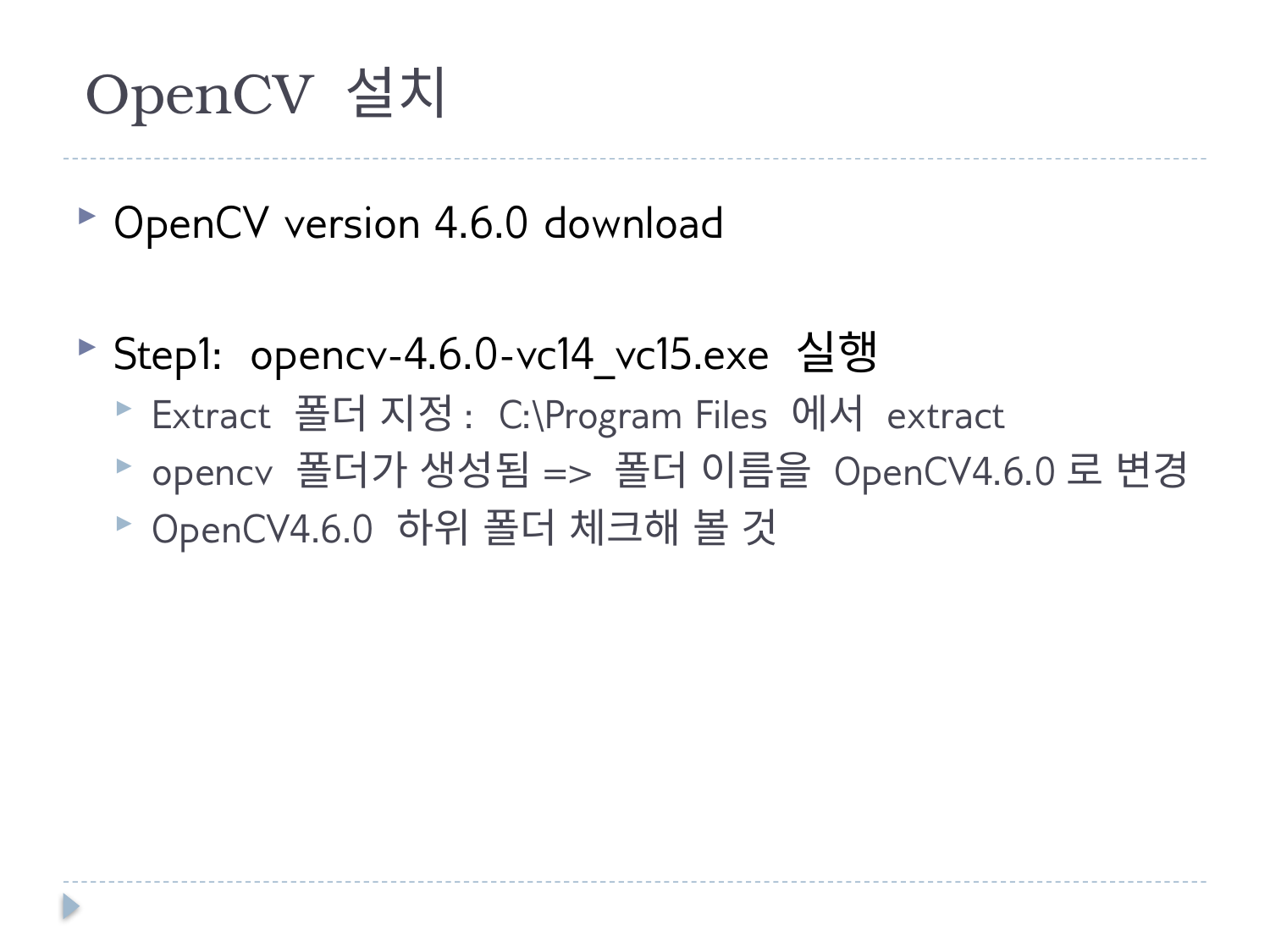

# OpenCV 설치
OpenCV version 4.6.0 download

Step1:  opencv-4.6.0-vc14_vc15.exe 실행
Extract 폴더 지정:  C:\Program Files 에서 extract
opencv 폴더가 생성됨=> 폴더 이름을 OpenCV4.6.0로 변경
OpenCV4.6.0 하위 폴더 체크해 볼 것